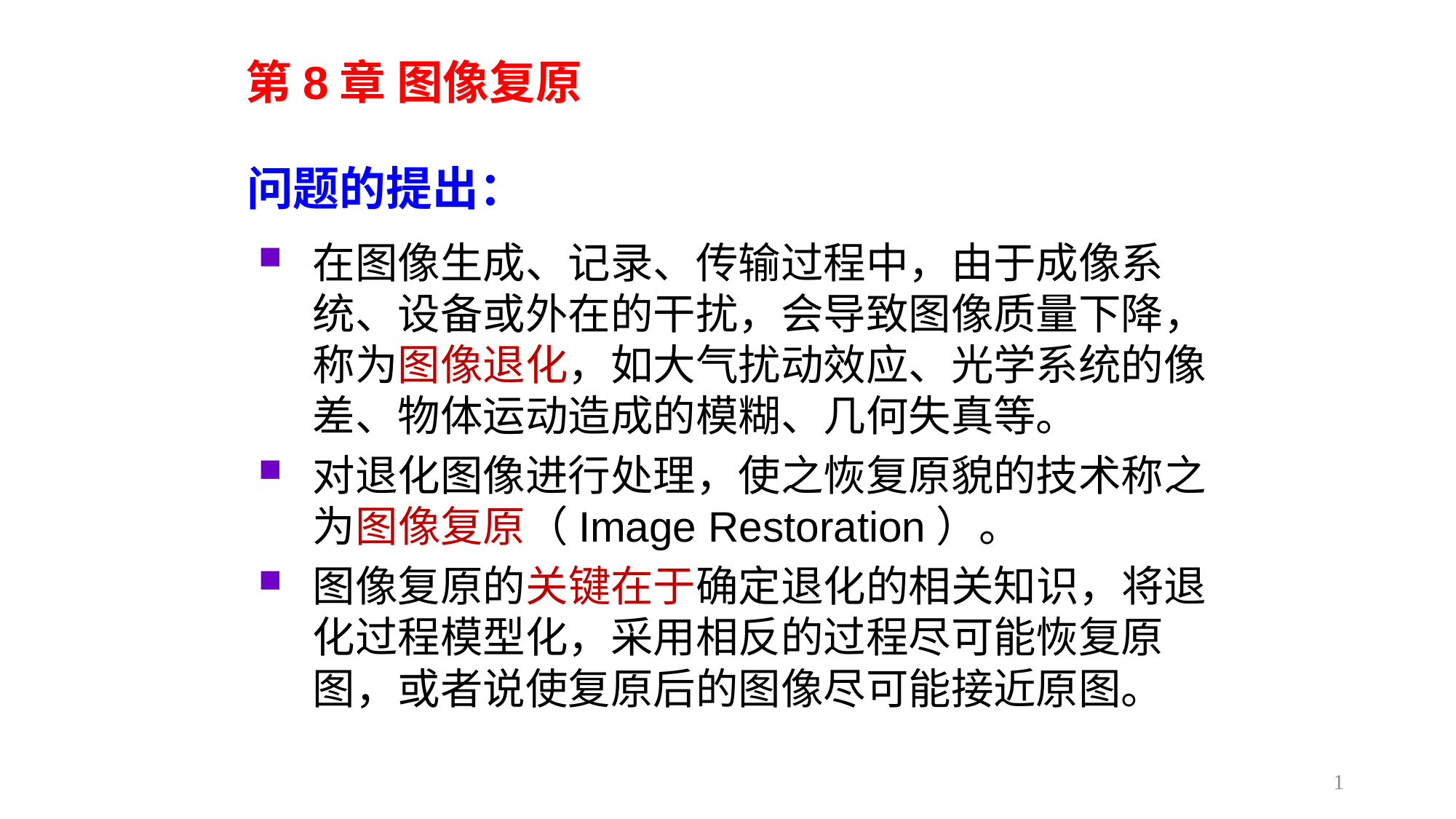

第8章 图像复原
问题的提出：
在图像生成、记录、传输过程中，由于成像系统、设备或外在的干扰，会导致图像质量下降，称为图像退化，如大气扰动效应、光学系统的像差、物体运动造成的模糊、几何失真等。
对退化图像进行处理，使之恢复原貌的技术称之为图像复原（Image Restoration）。
图像复原的关键在于确定退化的相关知识，将退化过程模型化，采用相反的过程尽可能恢复原图，或者说使复原后的图像尽可能接近原图。
1